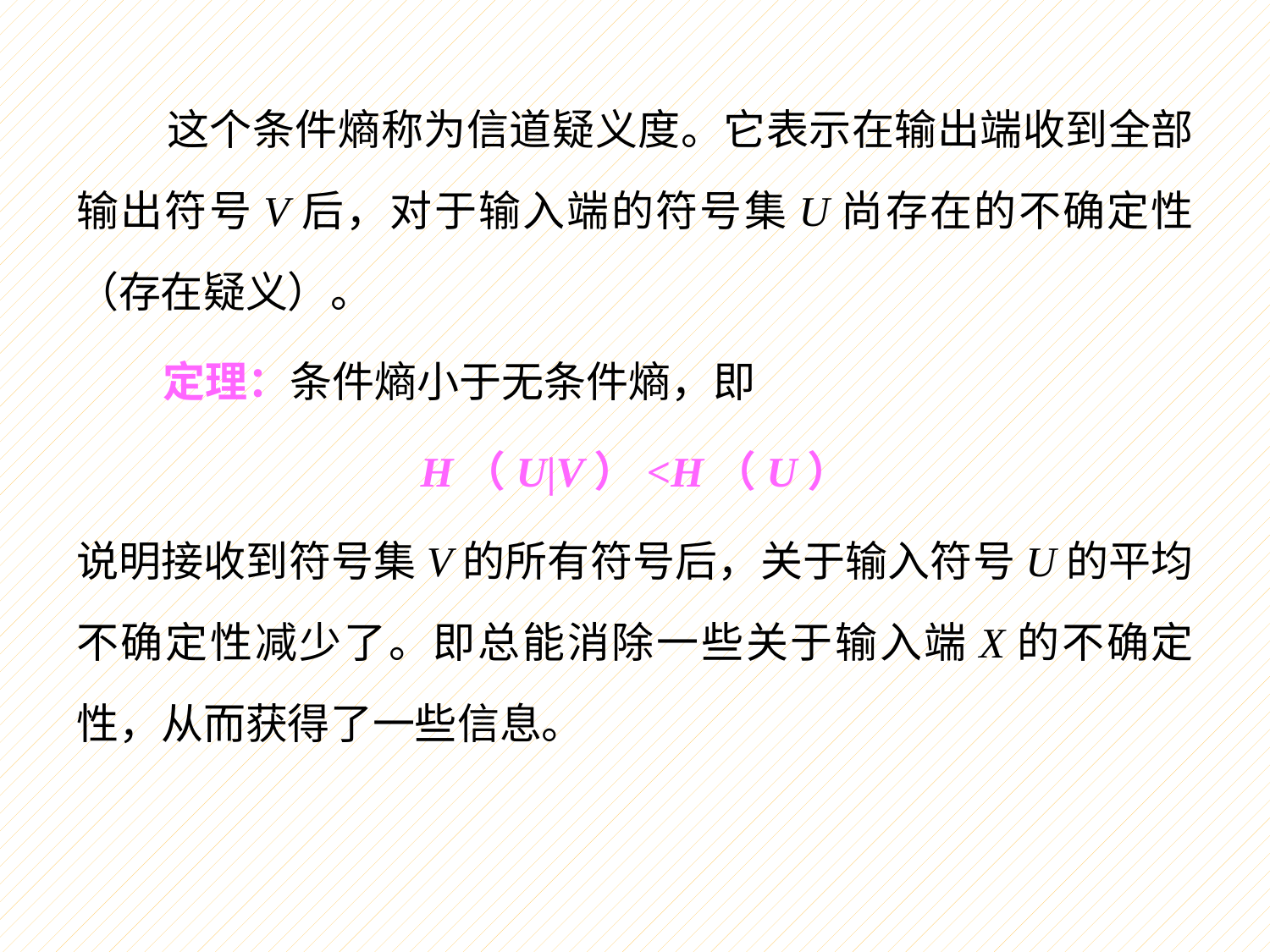

这个条件熵称为信道疑义度。它表示在输出端收到全部输出符号V后，对于输入端的符号集U尚存在的不确定性（存在疑义）。
        定理：条件熵小于无条件熵，即
H（U|V）<H（U）
说明接收到符号集V的所有符号后，关于输入符号U的平均不确定性减少了。即总能消除一些关于输入端X的不确定性，从而获得了一些信息。